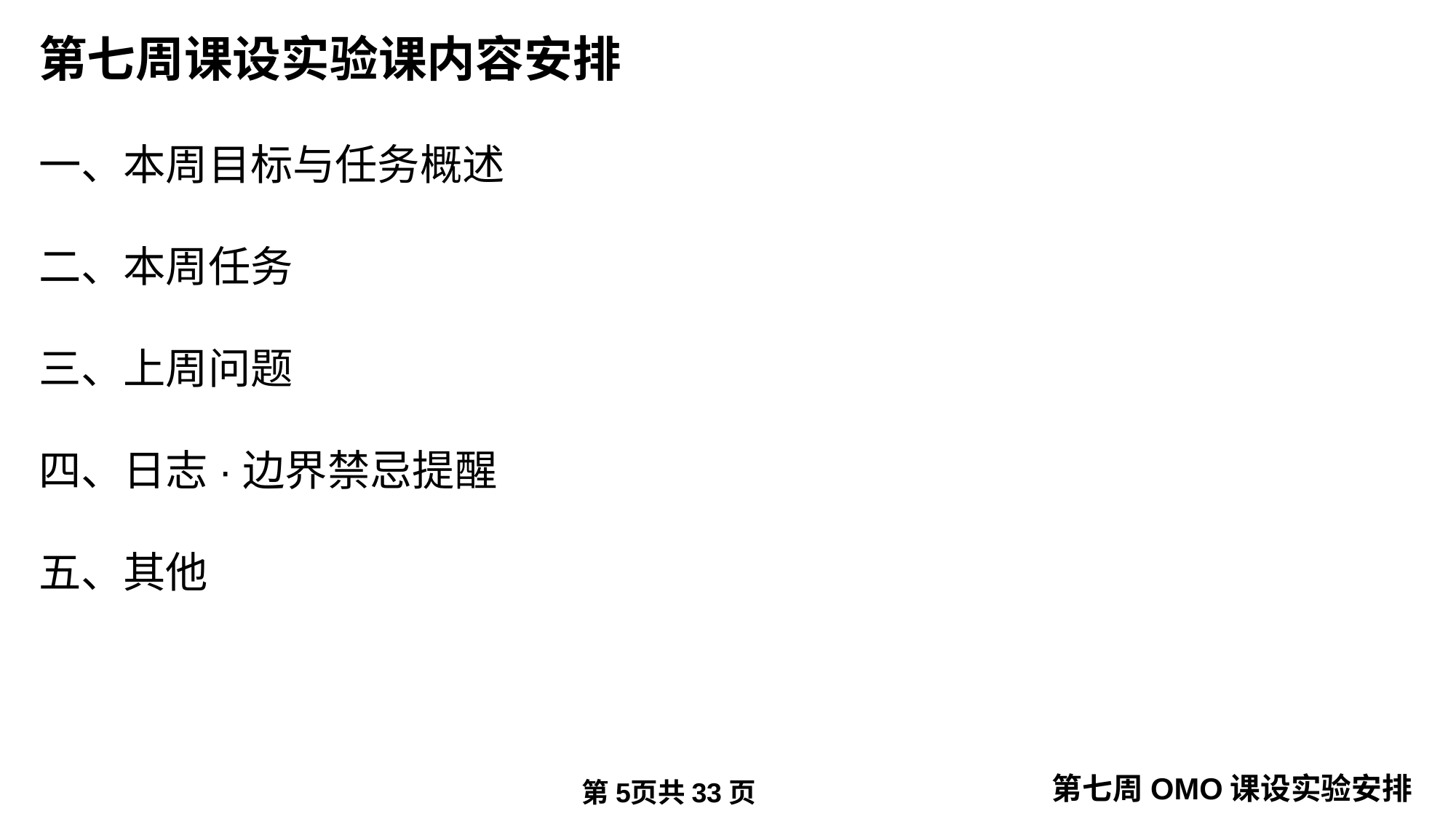

第七周课设实验课内容安排

一、本周目标与任务概述

二、本周任务

三、上周问题

四、日志·边界禁忌提醒

五、其他

第七周OMO课设实验安排
第5页共33页